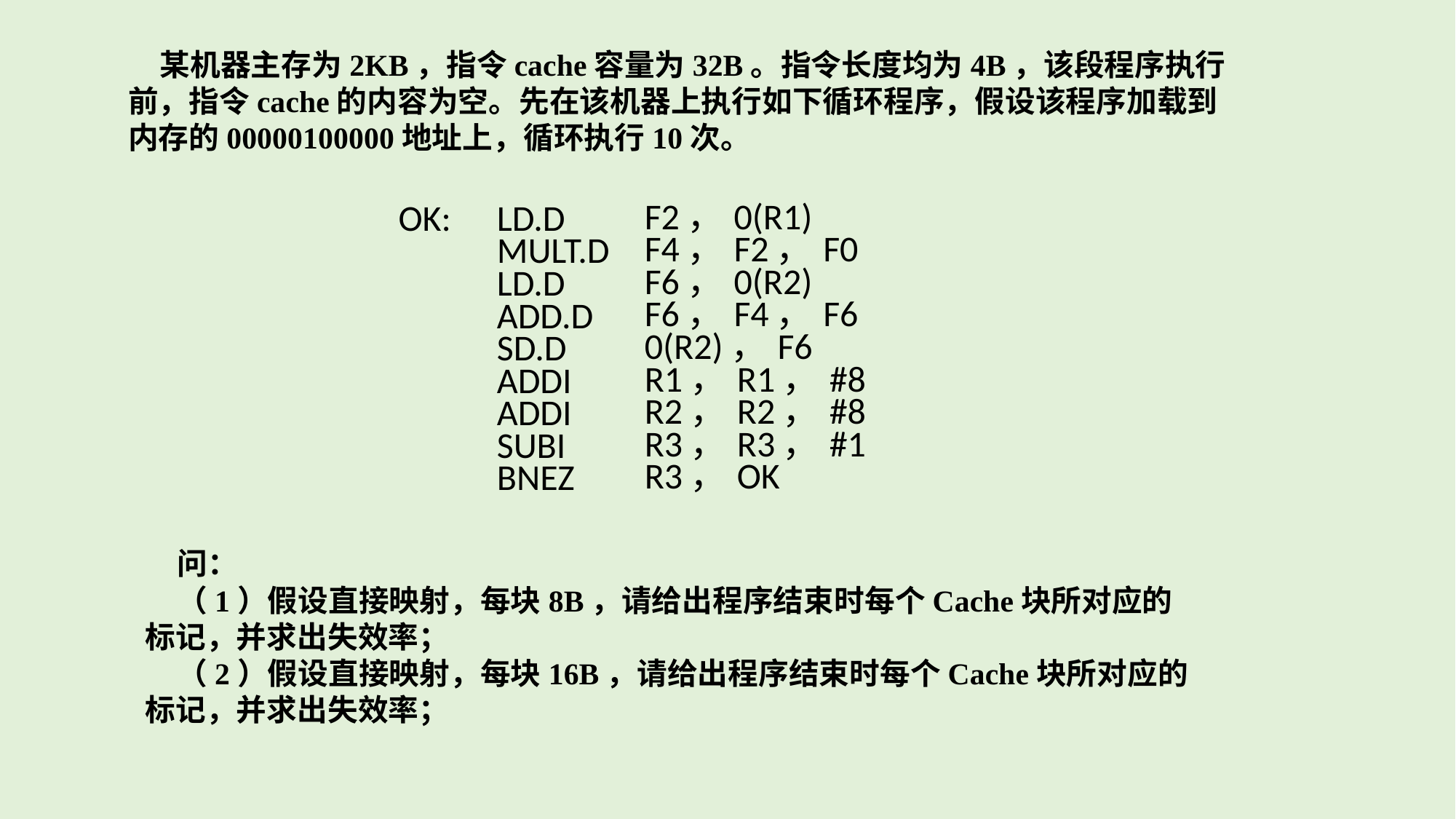

某机器主存为2KB，指令cache容量为32B。指令长度均为4B，该段程序执行前，指令cache的内容为空。先在该机器上执行如下循环程序，假设该程序加载到内存的00000100000地址上，循环执行10次。
| OK: | LD.D | F2，0(R1) |
| --- | --- | --- |
|  | MULT.D | F4，F2，F0 |
|  | LD.D | F6，0(R2) |
|  | ADD.D | F6，F4，F6 |
|  | SD.D | 0(R2)，F6 |
|  | ADDI | R1，R1，#8 |
|  | ADDI | R2，R2，#8 |
|  | SUBI | R3，R3，#1 |
|  | BNEZ | R3，OK |
问：
（1）假设直接映射，每块8B，请给出程序结束时每个Cache块所对应的标记，并求出失效率；
（2）假设直接映射，每块16B，请给出程序结束时每个Cache块所对应的标记，并求出失效率；